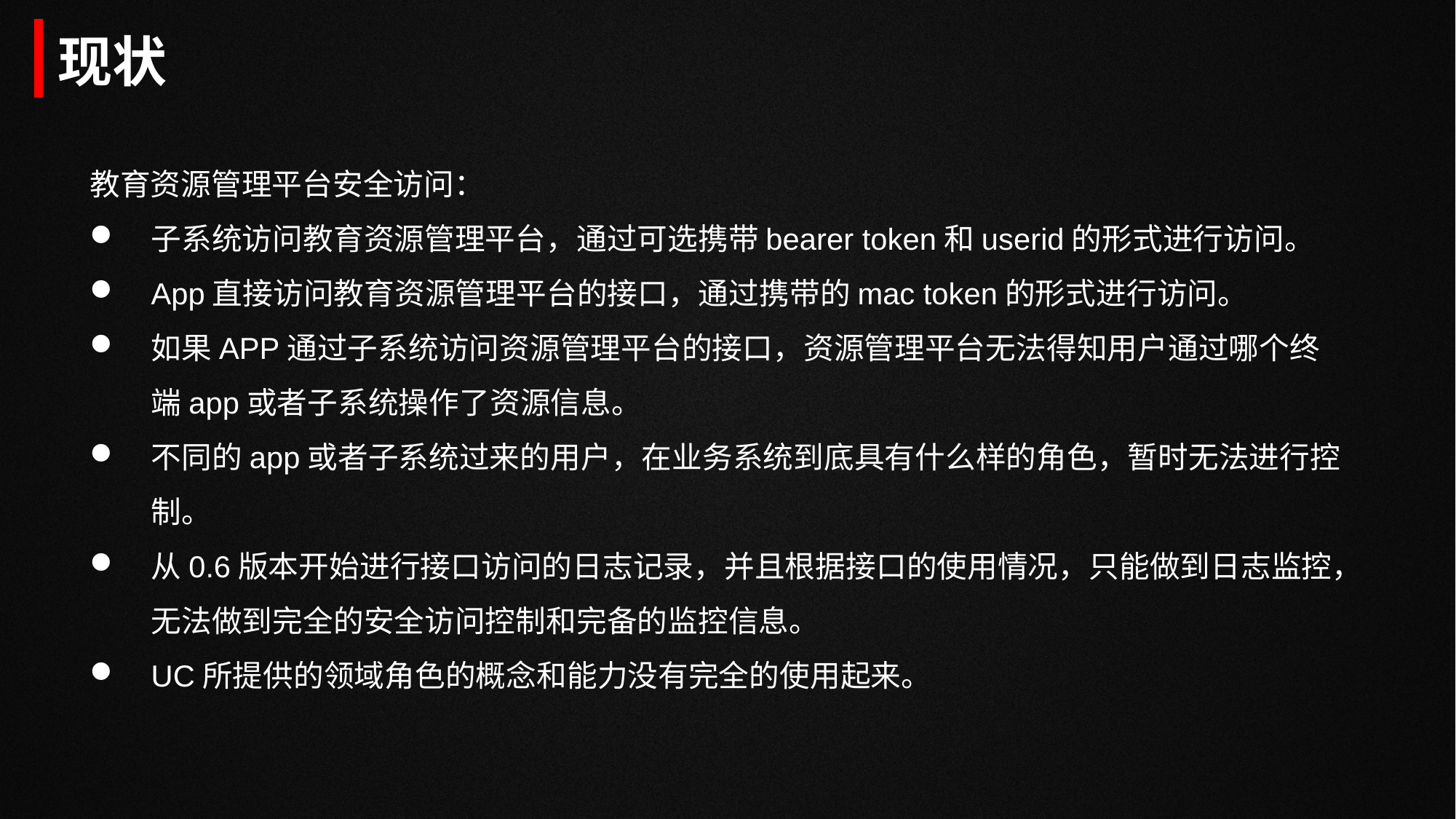

现状
教育资源管理平台安全访问：
子系统访问教育资源管理平台，通过可选携带bearer token和userid的形式进行访问。
App直接访问教育资源管理平台的接口，通过携带的mac token的形式进行访问。
如果APP通过子系统访问资源管理平台的接口，资源管理平台无法得知用户通过哪个终端app或者子系统操作了资源信息。
不同的app或者子系统过来的用户，在业务系统到底具有什么样的角色，暂时无法进行控制。
从0.6版本开始进行接口访问的日志记录，并且根据接口的使用情况，只能做到日志监控，无法做到完全的安全访问控制和完备的监控信息。
UC所提供的领域角色的概念和能力没有完全的使用起来。